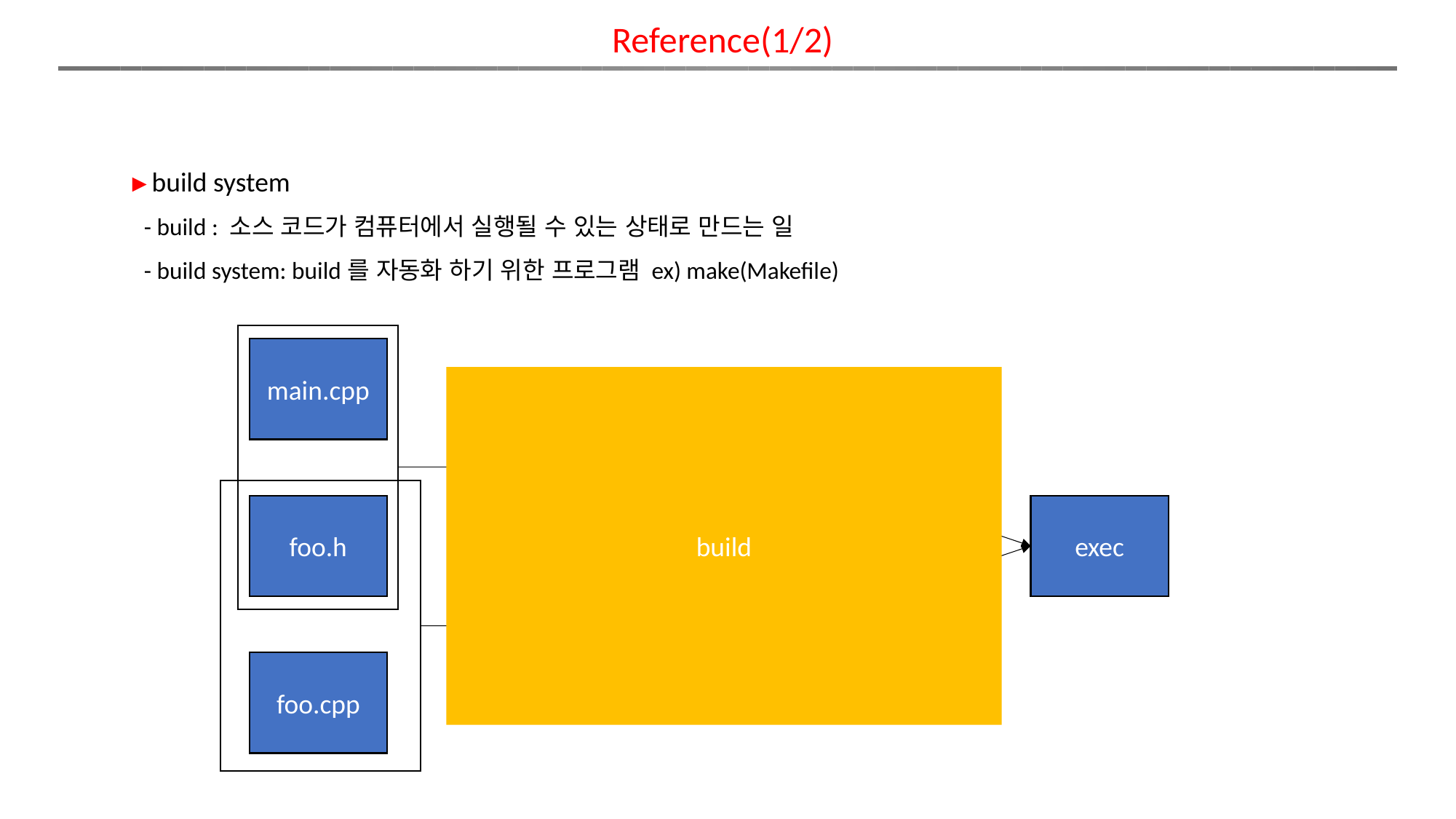

Reference(1/2)

►build system
   - build : 소스 코드가 컴퓨터에서 실행될 수 있는 상태로 만드는 일
   - build system: build를 자동화 하기 위한 프로그램 ex) make(Makefile)

main.cpp
build
compiler
obj
Linker

foo.h
exec
obj
foo.cpp